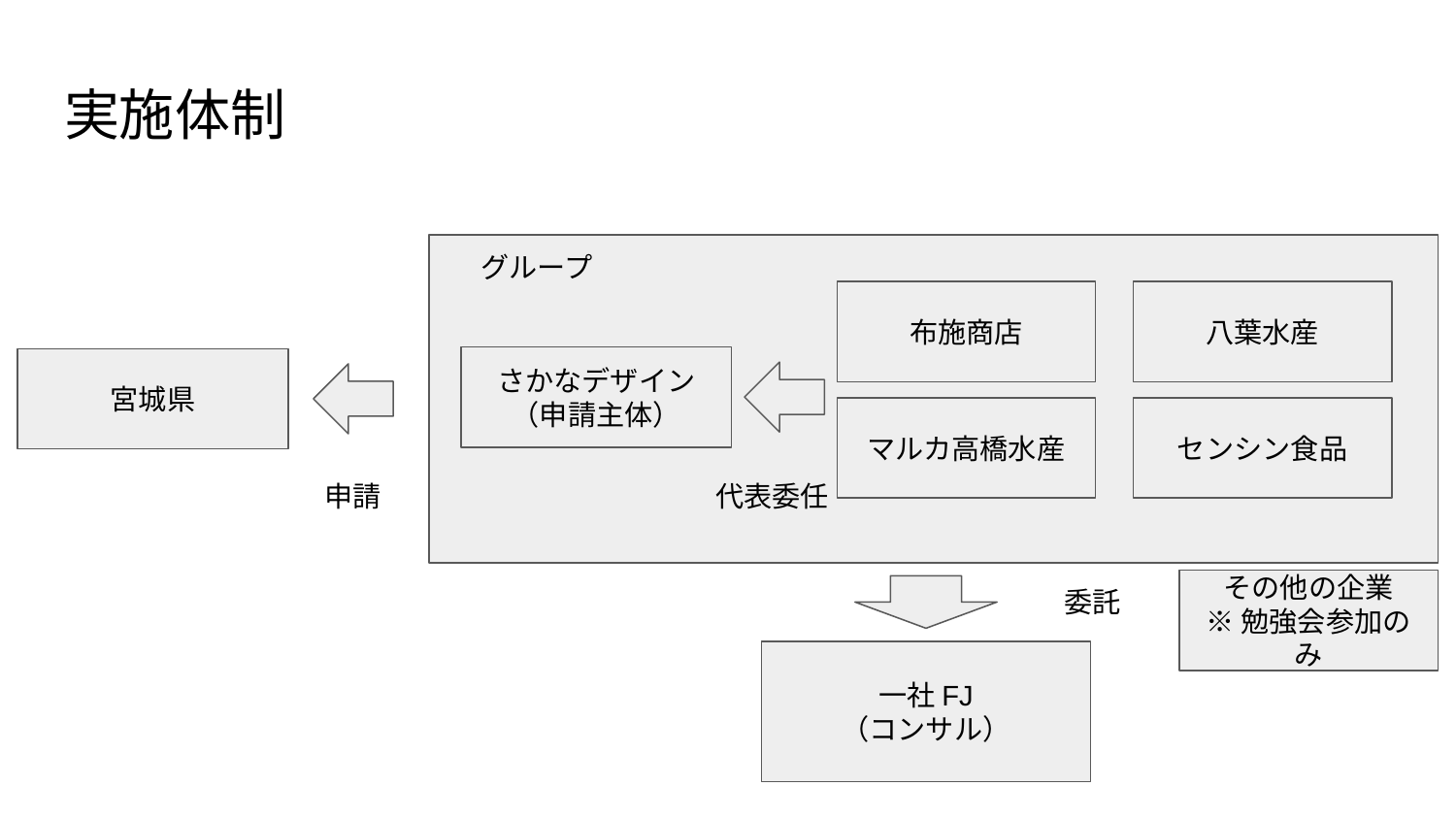

# 実施体制
グループ

布施商店
八葉水産
さかなデザイン
（申請主体）
宮城県

マルカ高橋水産
センシン食品
代表委任
申請
委託
その他の企業
※勉強会参加のみ

一社FJ
（コンサル）